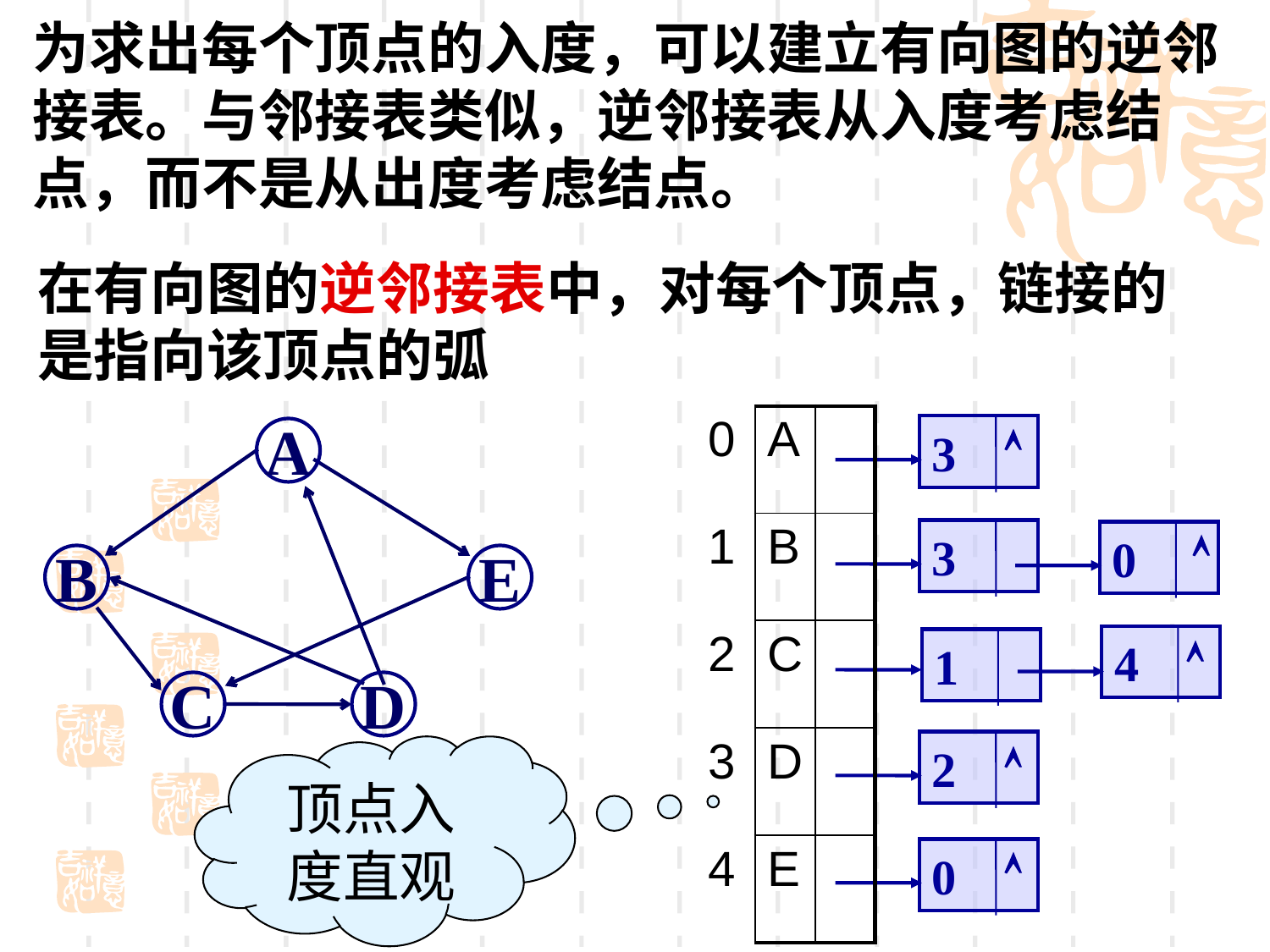

为求出每个顶点的入度，可以建立有向图的逆邻接表。与邻接表类似，逆邻接表从入度考虑结点，而不是从出度考虑结点。
在有向图的逆邻接表中，对每个顶点，链接的是指向该顶点的弧
| 0 | A |  |
| --- | --- | --- |
| 1 | B |  |
| 2 | C |  |
| 3 | D |  |
| 4 | E |  |
3
∧

A

B
E

C
D

3

0
∧

4
∧

1

2
∧

顶点入度直观

0
∧